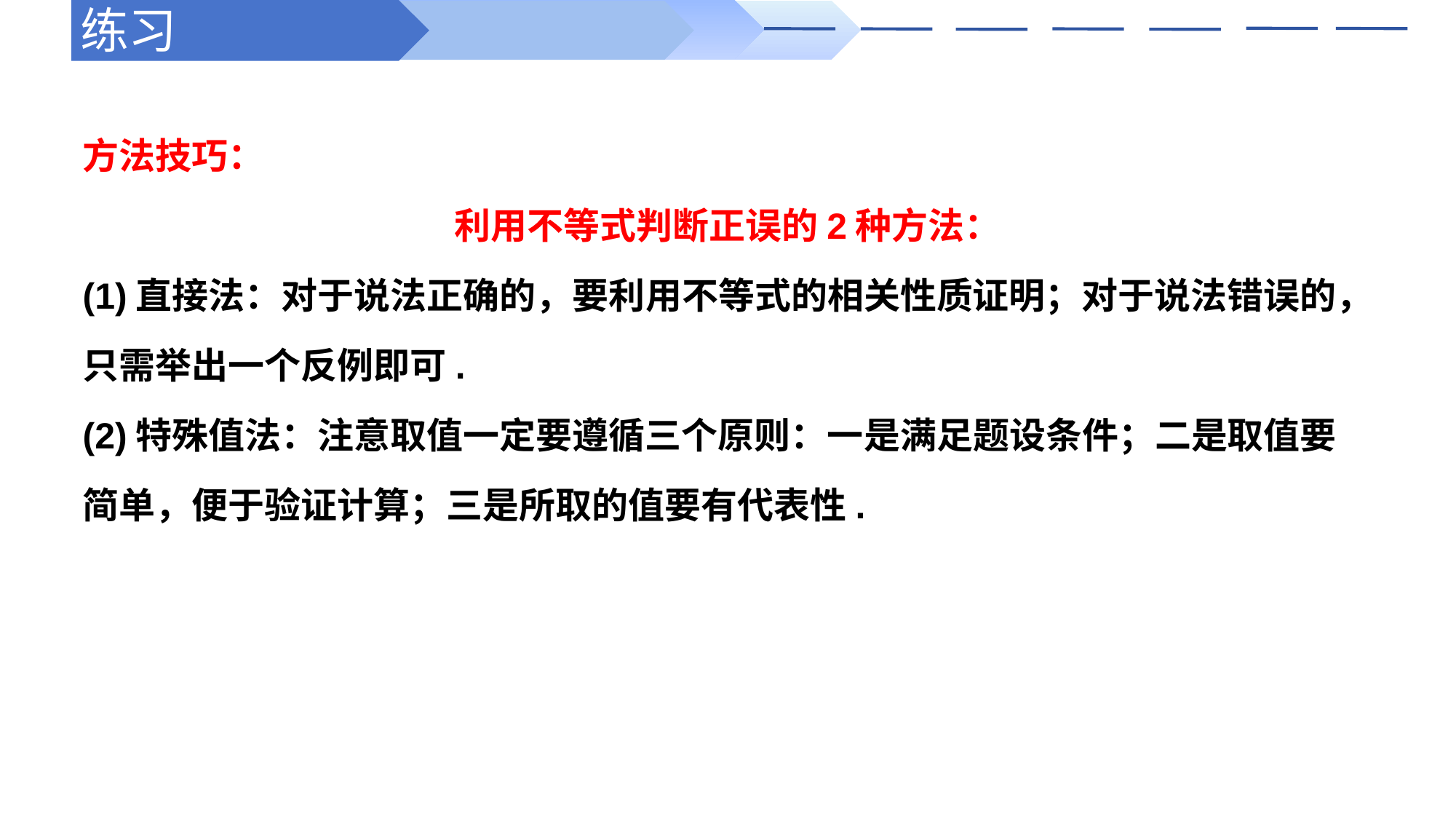

练习

方法技巧：
利用不等式判断正误的2种方法：
(1)直接法：对于说法正确的，要利用不等式的相关性质证明；对于说法错误的，只需举出一个反例即可.
(2)特殊值法：注意取值一定要遵循三个原则：一是满足题设条件；二是取值要简单，便于验证计算；三是所取的值要有代表性.